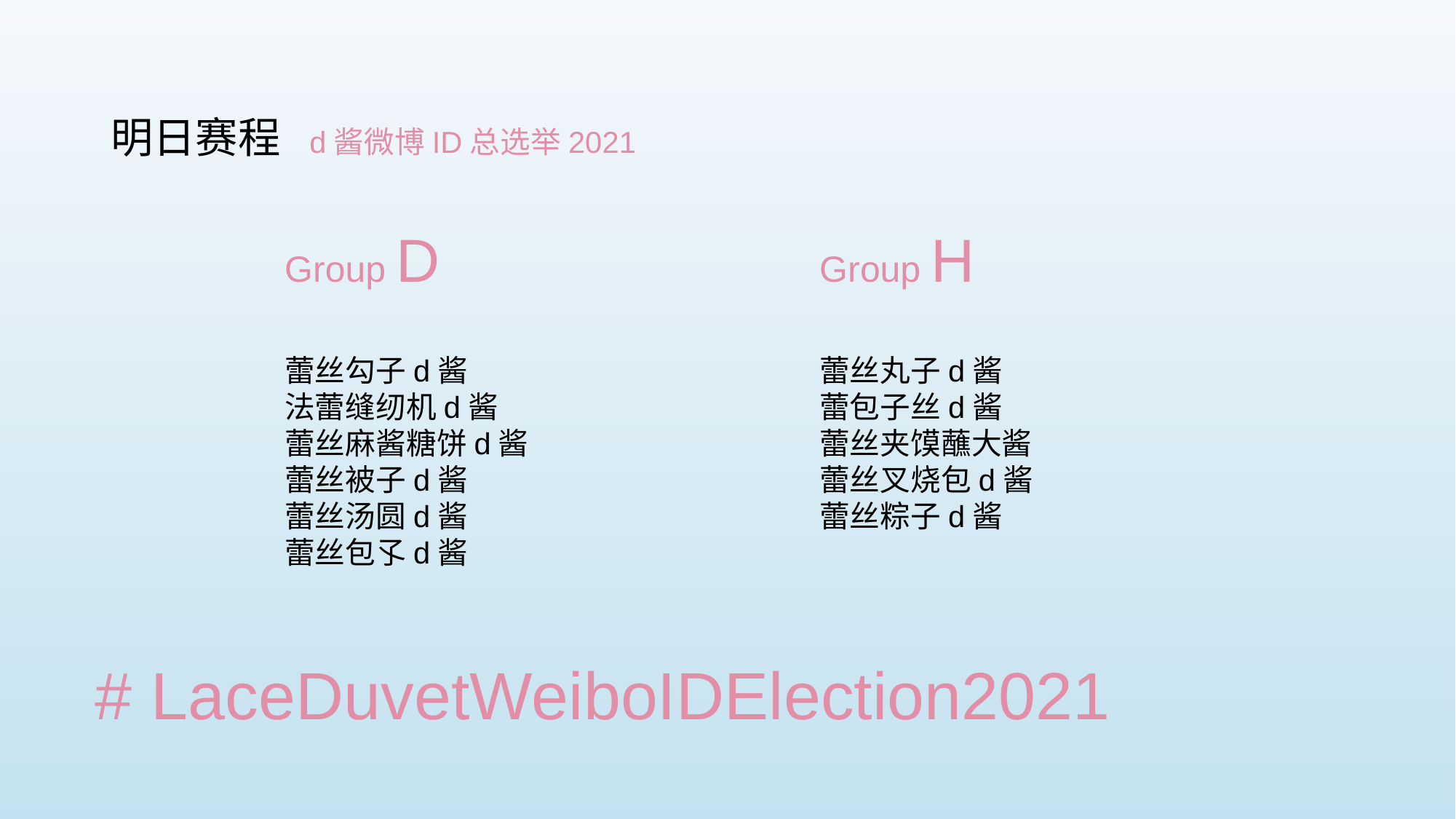

明日赛程  d酱微博ID总选举2021
Group D
Group H
蕾丝勾子d酱
法蕾缝纫机d酱
蕾丝麻酱糖饼d酱
蕾丝被子d酱
蕾丝汤圆d酱
蕾丝包孓d酱
蕾丝丸子d酱
蕾包子丝d酱
蕾丝夹馍蘸大酱
蕾丝叉烧包d酱
蕾丝粽子d酱
# # LaceDuvetWeiboIDElection2021